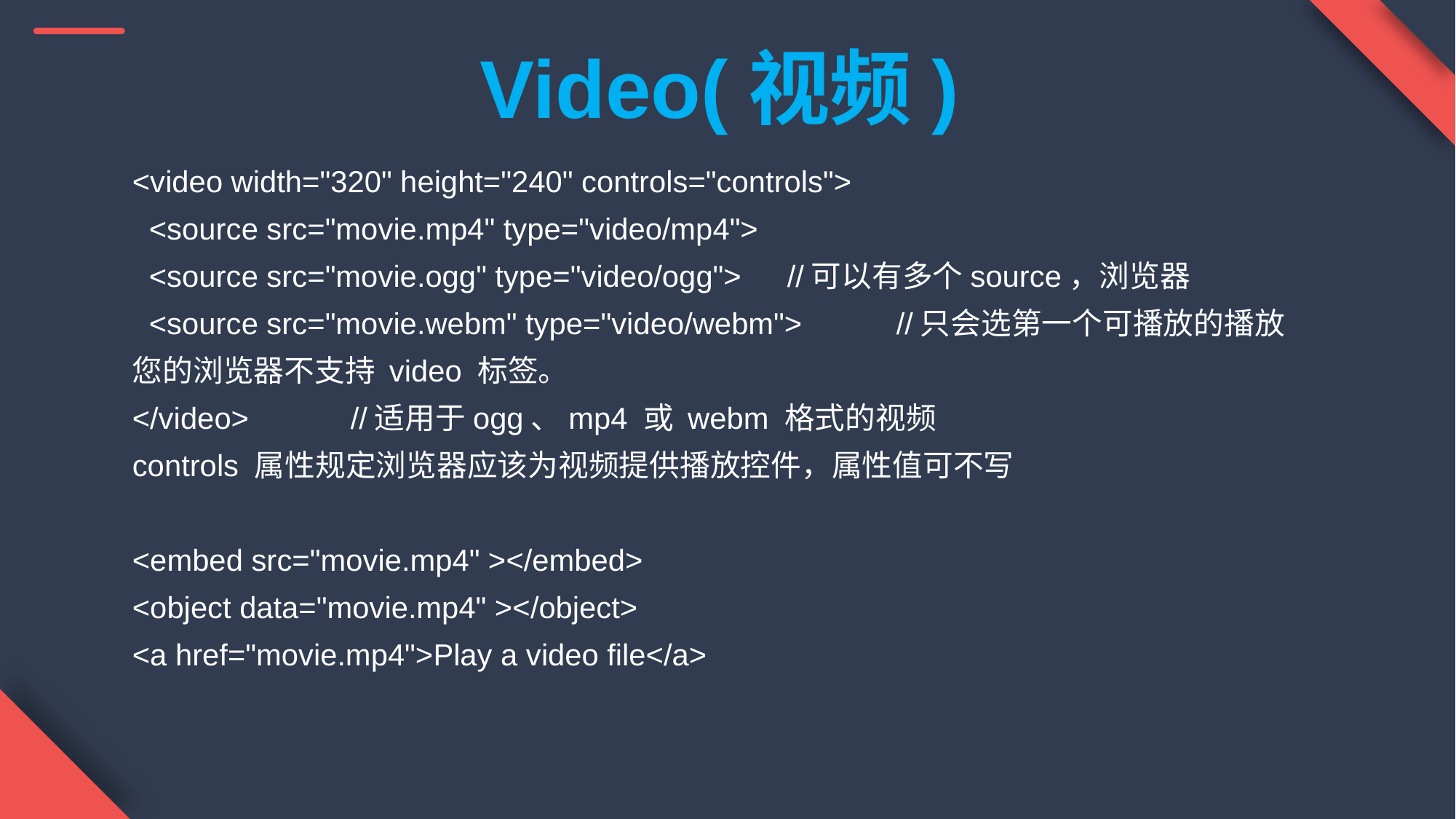

Video(视频)
<video width="320" height="240" controls="controls">
  <source src="movie.mp4" type="video/mp4">
  <source src="movie.ogg" type="video/ogg">	//可以有多个source，浏览器
  <source src="movie.webm" type="video/webm">	//只会选第一个可播放的播放
您的浏览器不支持 video 标签。
</video>	//适用于ogg、mp4 或 webm 格式的视频
controls 属性规定浏览器应该为视频提供播放控件，属性值可不写

<embed src="movie.mp4" ></embed>
<object data="movie.mp4" ></object>
<a href="movie.mp4">Play a video file</a>